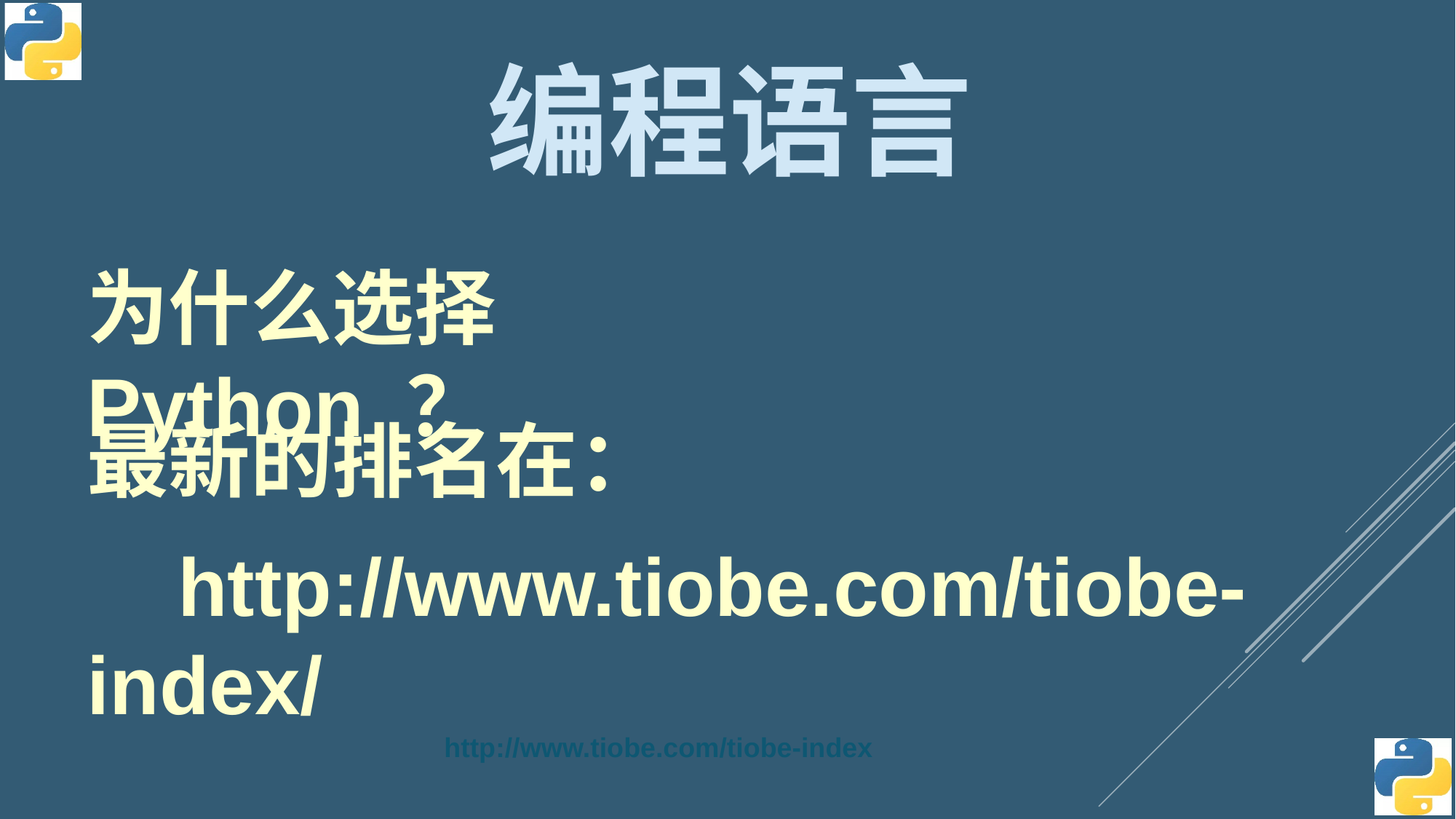

编程语言
为什么选择Python ？
最新的排名在：
    http://www.tiobe.com/tiobe-index/
http://www.tiobe.com/tiobe-index